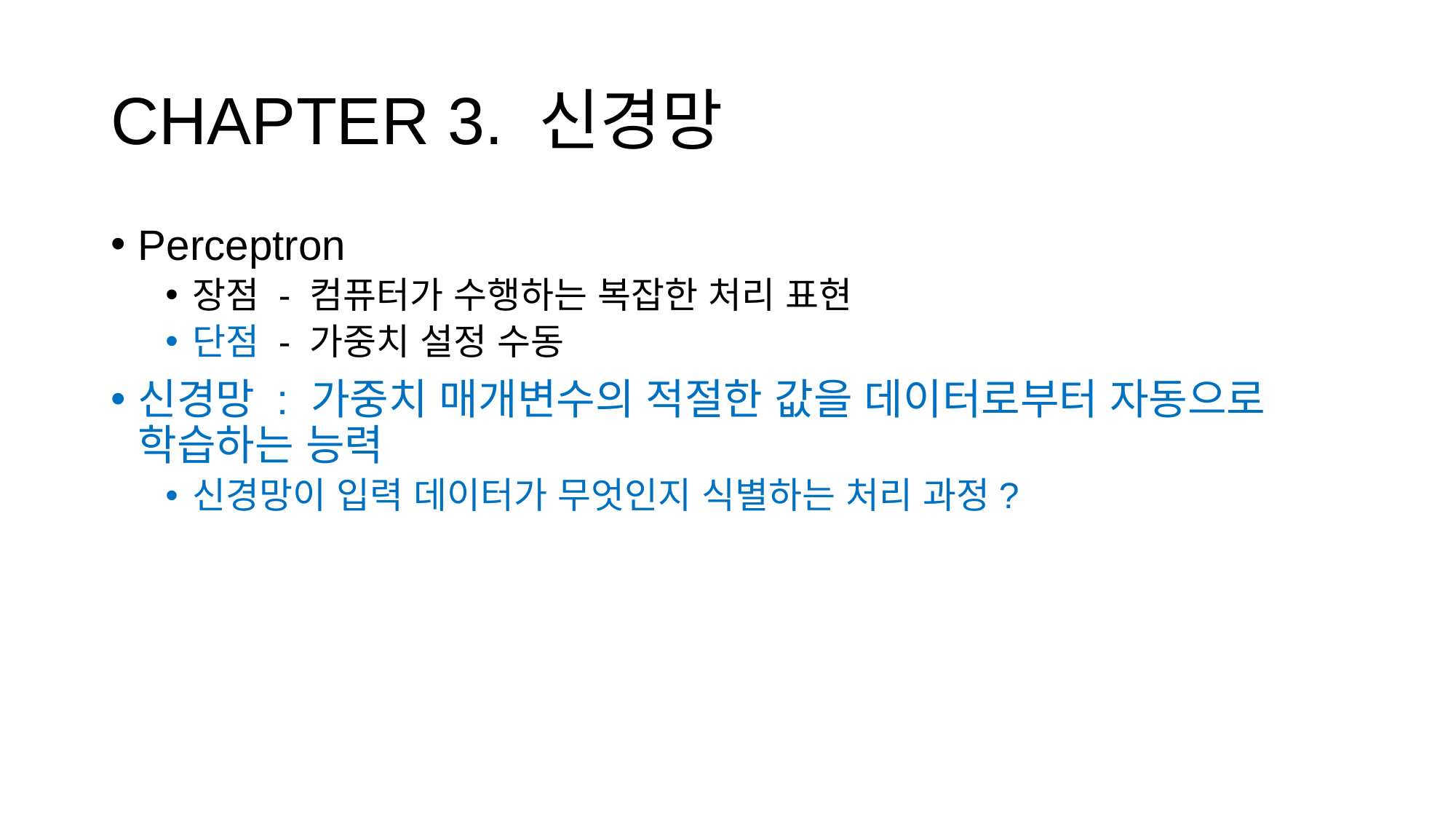

# CHAPTER 3. 신경망
Perceptron
장점 - 컴퓨터가 수행하는 복잡한 처리 표현
단점 - 가중치 설정 수동
신경망 : 가중치 매개변수의 적절한 값을 데이터로부터 자동으로 학습하는 능력
신경망이 입력 데이터가 무엇인지 식별하는 처리 과정?